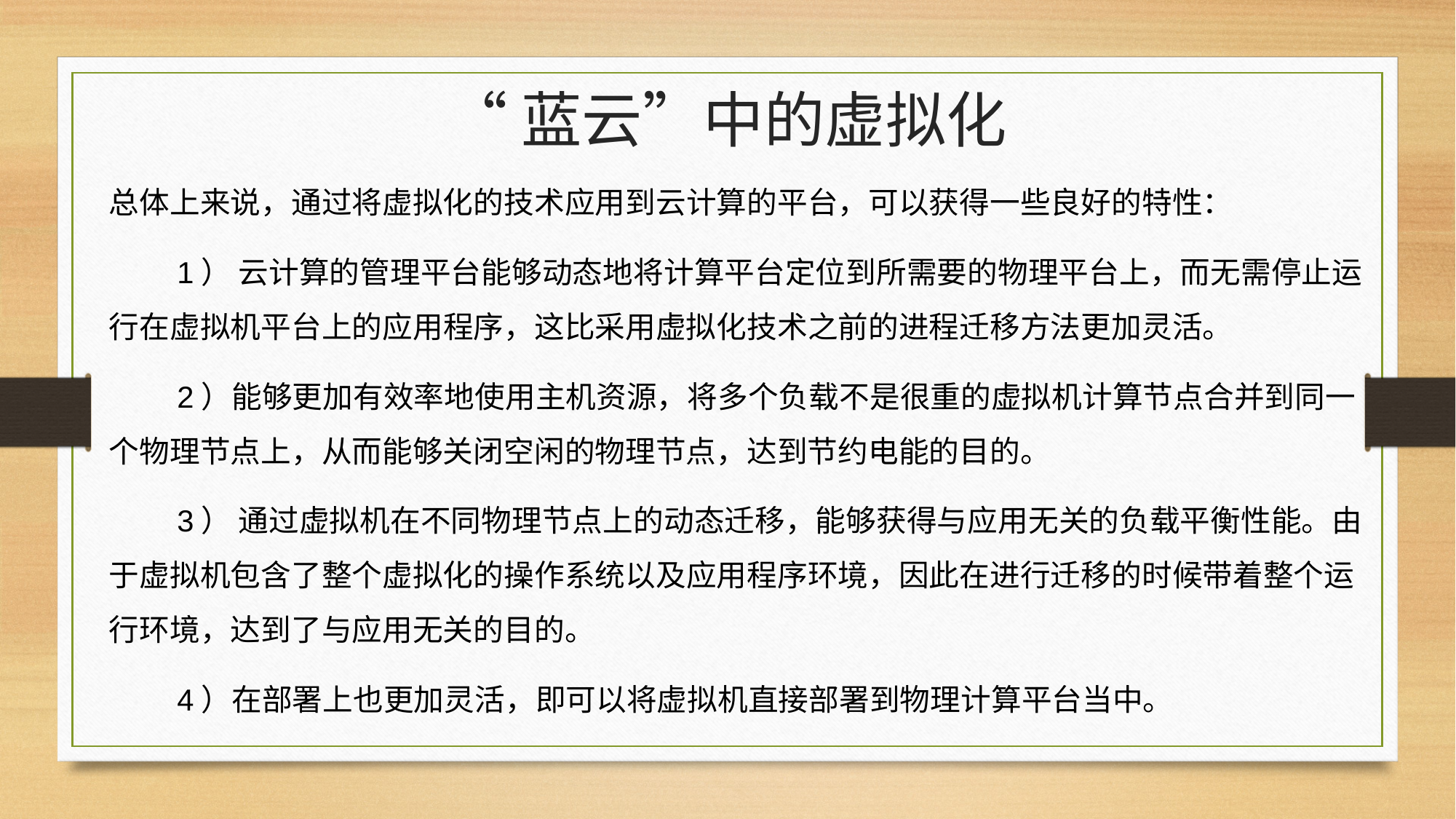

# “蓝云”中的虚拟化
总体上来说，通过将虚拟化的技术应用到云计算的平台，可以获得一些良好的特性：
　　1） 云计算的管理平台能够动态地将计算平台定位到所需要的物理平台上，而无需停止运行在虚拟机平台上的应用程序，这比采用虚拟化技术之前的进程迁移方法更加灵活。
　　2）能够更加有效率地使用主机资源，将多个负载不是很重的虚拟机计算节点合并到同一个物理节点上，从而能够关闭空闲的物理节点，达到节约电能的目的。
　　3） 通过虚拟机在不同物理节点上的动态迁移，能够获得与应用无关的负载平衡性能。由于虚拟机包含了整个虚拟化的操作系统以及应用程序环境，因此在进行迁移的时候带着整个运行环境，达到了与应用无关的目的。
　　4）在部署上也更加灵活，即可以将虚拟机直接部署到物理计算平台当中。